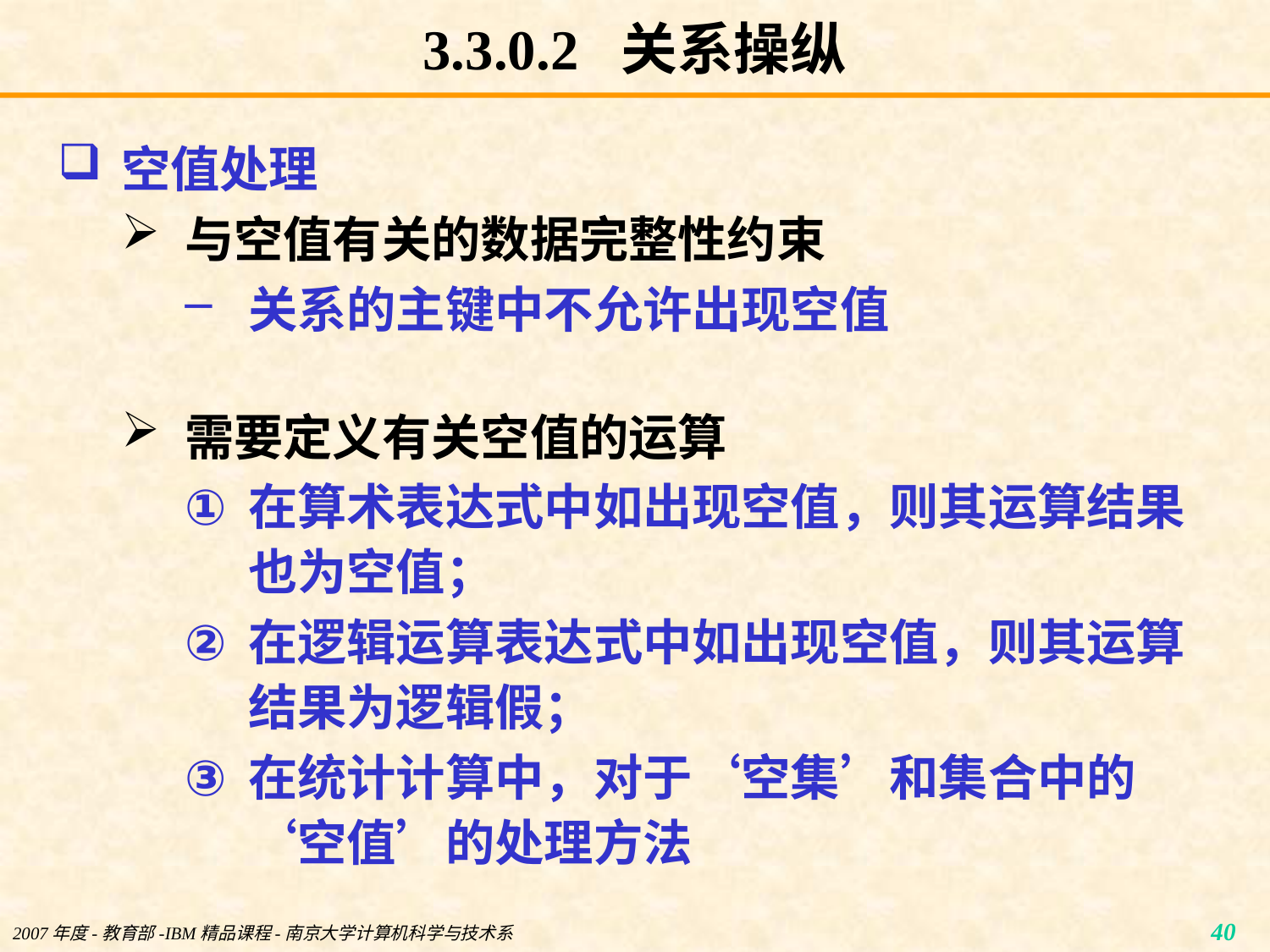

# 3.3.0.2  关系操纵
空值处理
与空值有关的数据完整性约束
关系的主键中不允许出现空值

需要定义有关空值的运算
在算术表达式中如出现空值，则其运算结果也为空值；
在逻辑运算表达式中如出现空值，则其运算结果为逻辑假；
在统计计算中，对于‘空集’和集合中的‘空值’的处理方法
40
2007年度-教育部-IBM精品课程-南京大学计算机科学与技术系